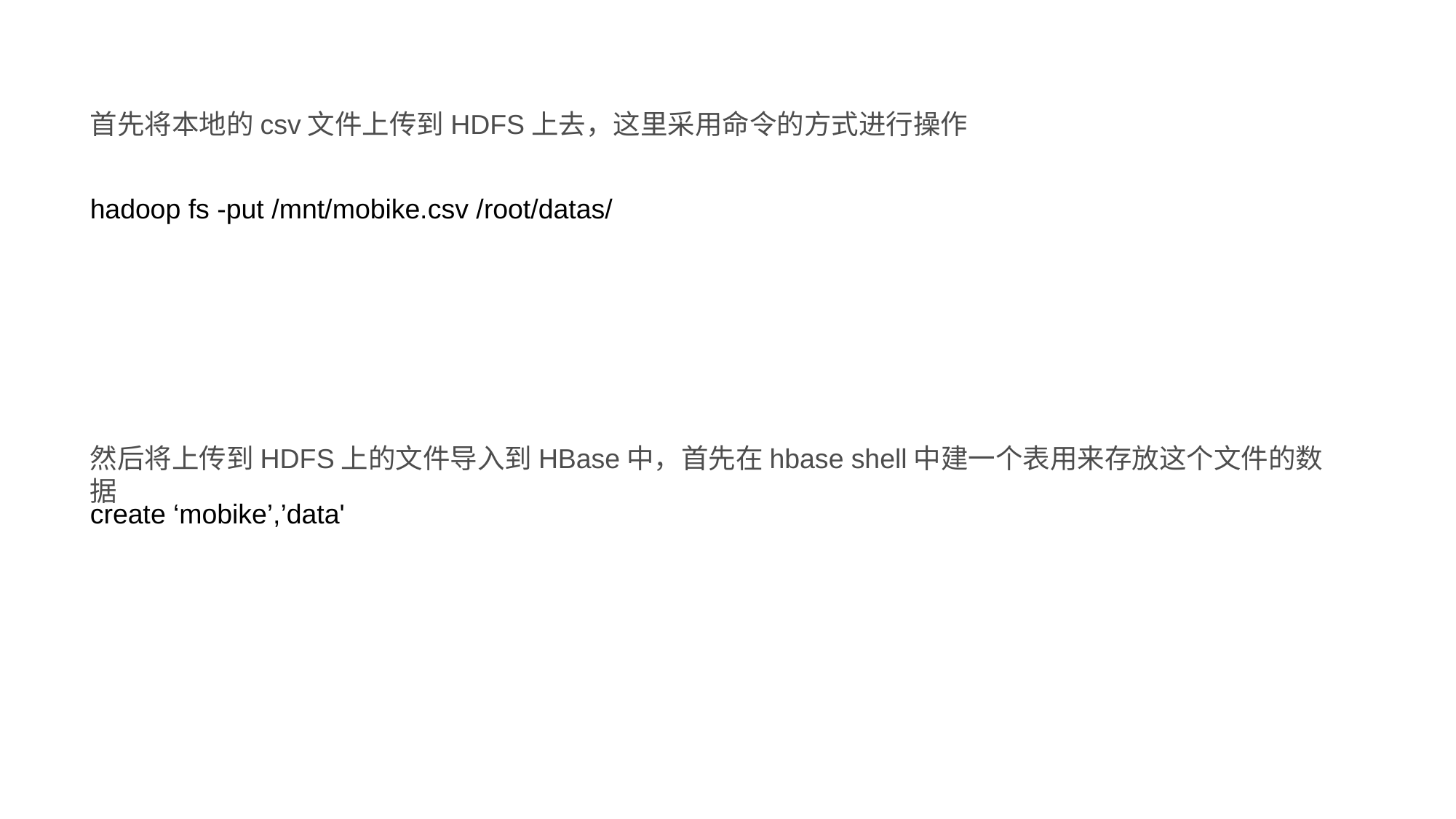

首先将本地的csv文件上传到HDFS上去，这里采用命令的方式进行操作
hadoop fs -put /mnt/mobike.csv /root/datas/
然后将上传到HDFS上的文件导入到HBase中，首先在hbase shell中建一个表用来存放这个文件的数据
create ‘mobike’,’data'